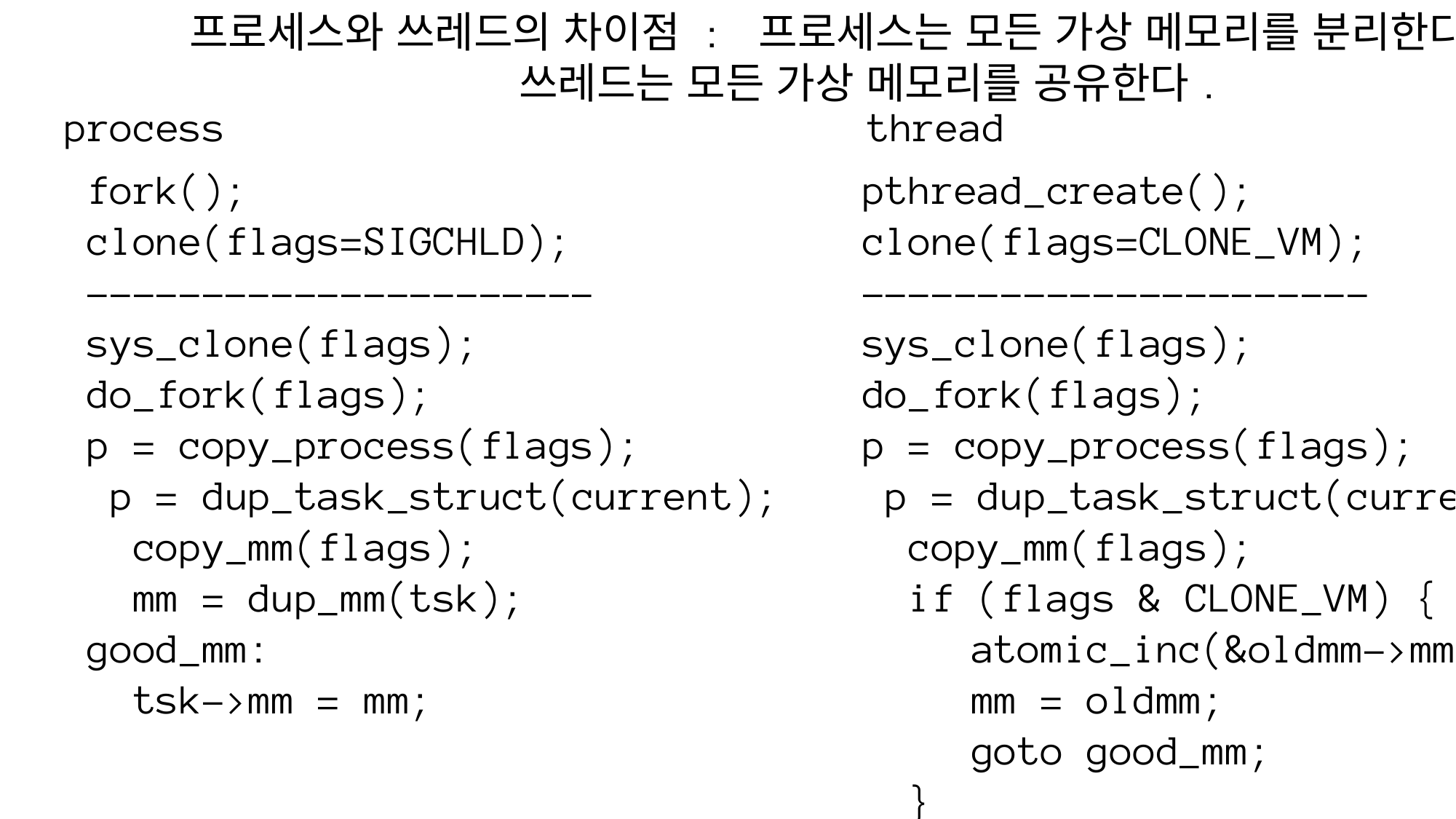

프로세스와 쓰레드의 차이점 : 프로세스는 모든 가상 메모리를 분리한다.
                           쓰레드는 모든 가상 메모리를 공유한다.
process
thread
fork();
clone(flags=SIGCHLD);
----------------------
sys_clone(flags);
do_fork(flags);
p = copy_process(flags);
 p = dup_task_struct(current);
  copy_mm(flags);
  mm = dup_mm(tsk);
good_mm:
  tsk->mm = mm;
pthread_create();
clone(flags=CLONE_VM);
----------------------
sys_clone(flags);
do_fork(flags);
p = copy_process(flags);
 p = dup_task_struct(current);
  copy_mm(flags);
  if (flags & CLONE_VM) {
	atomic_inc(&oldmm->mm_users);
	mm = oldmm;
	goto good_mm;
  }
  ...
good_mm:
  tsk->mm = mm;